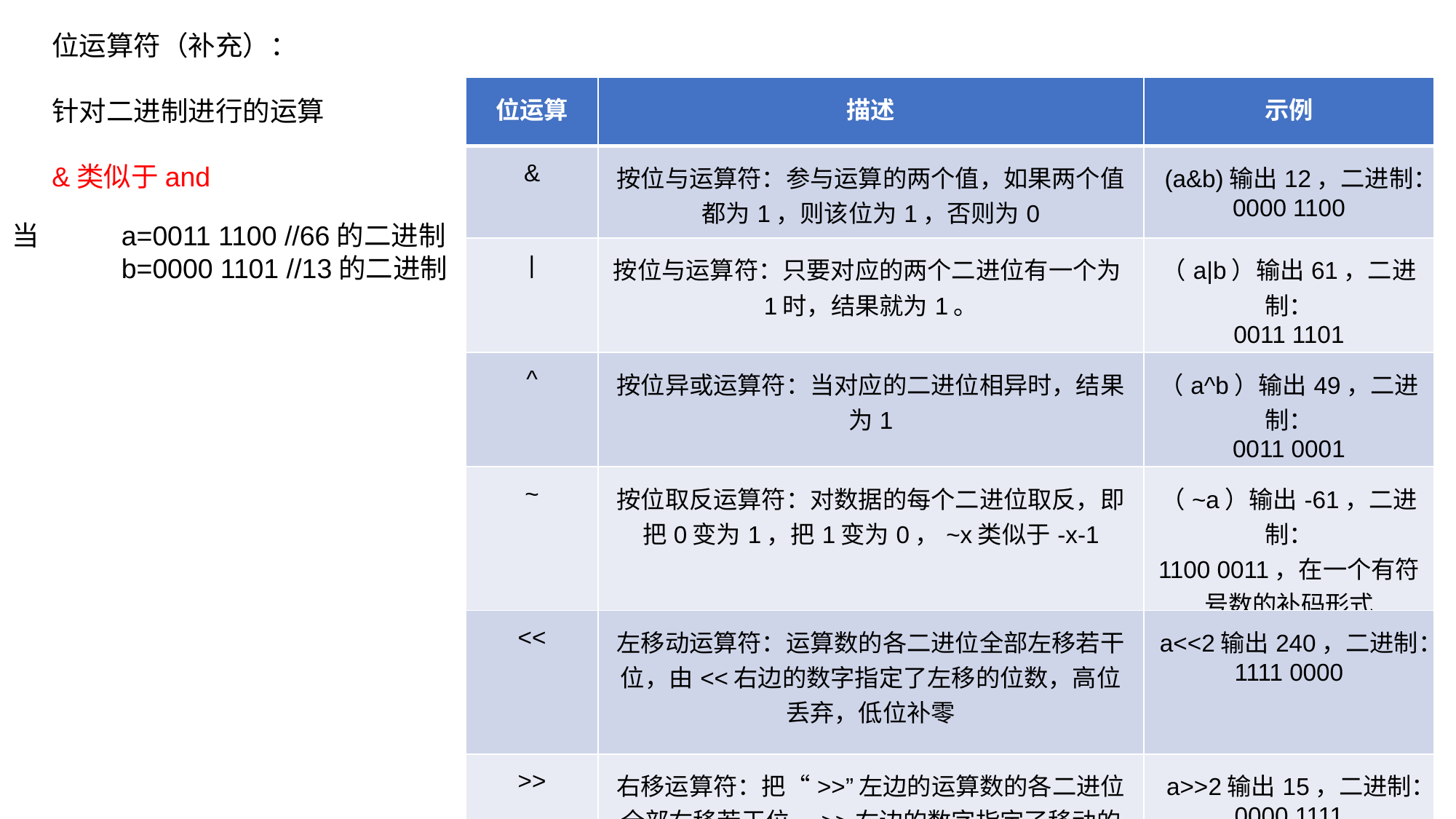

位运算符（补充）：

针对二进制进行的运算

&类似于and
| 位运算 | 描述 | 示例 |
| --- | --- | --- |
| & | 按位与运算符：参与运算的两个值，如果两个值都为1，则该位为1，否则为0 | (a&b)输出12，二进制： 0000 1100 |
| | | 按位与运算符：只要对应的两个二进位有一个为1时，结果就为1。 | （a|b）输出61，二进制： 0011 1101 |
| ^ | 按位异或运算符：当对应的二进位相异时，结果为1 | （a^b）输出49，二进制： 0011 0001 |
| ~ | 按位取反运算符：对数据的每个二进位取反，即把0变为1，把1变为0，~x类似于-x-1 | （~a）输出-61，二进制： 1100 0011，在一个有符号数的补码形式 |
| << | 左移动运算符：运算数的各二进位全部左移若干位，由<<右边的数字指定了左移的位数，高位丢弃，低位补零 | a<<2输出240，二进制： 1111 0000 |
| >> | 右移运算符：把“>>”左边的运算数的各二进位全部右移若干位，>>右边的数字指定了移动的位数 | a>>2输出15，二进制： 0000 1111 |
当	a=0011 1100 //66的二进制
	b=0000 1101 //13的二进制